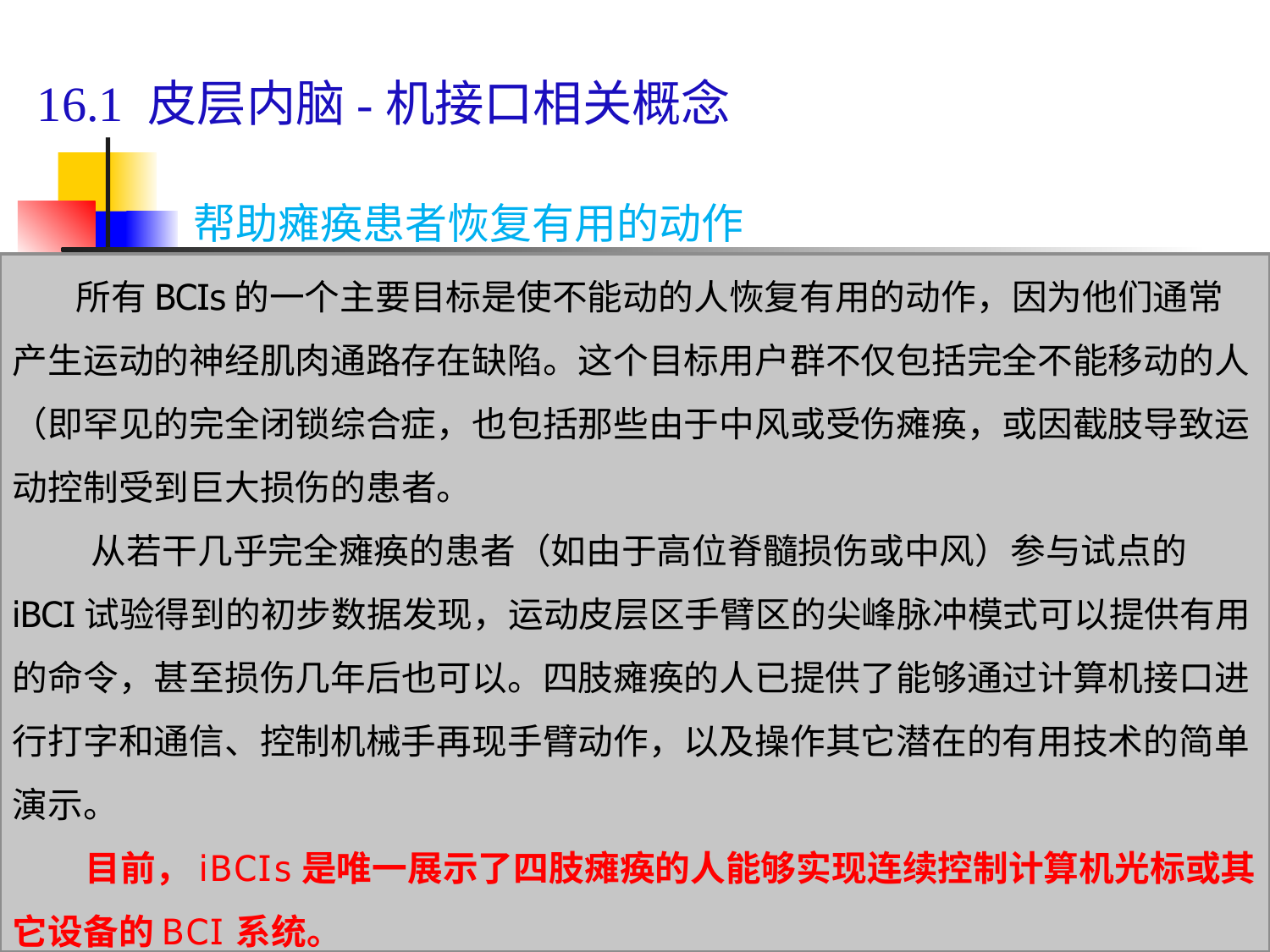

# 16.1 皮层内脑-机接口相关概念
帮助瘫痪患者恢复有用的动作
       所有BCIs的一个主要目标是使不能动的人恢复有用的动作，因为他们通常产生运动的神经肌肉通路存在缺陷。这个目标用户群不仅包括完全不能移动的人（即罕见的完全闭锁综合症，也包括那些由于中风或受伤瘫痪，或因截肢导致运动控制受到巨大损伤的患者。
         从若干几乎完全瘫痪的患者（如由于高位脊髓损伤或中风）参与试点的iBCI试验得到的初步数据发现，运动皮层区手臂区的尖峰脉冲模式可以提供有用的命令，甚至损伤几年后也可以。四肢瘫痪的人已提供了能够通过计算机接口进行打字和通信、控制机械手再现手臂动作，以及操作其它潜在的有用技术的简单演示。
        目前，iBCIs是唯一展示了四肢瘫痪的人能够实现连续控制计算机光标或其它设备的BCI系统。